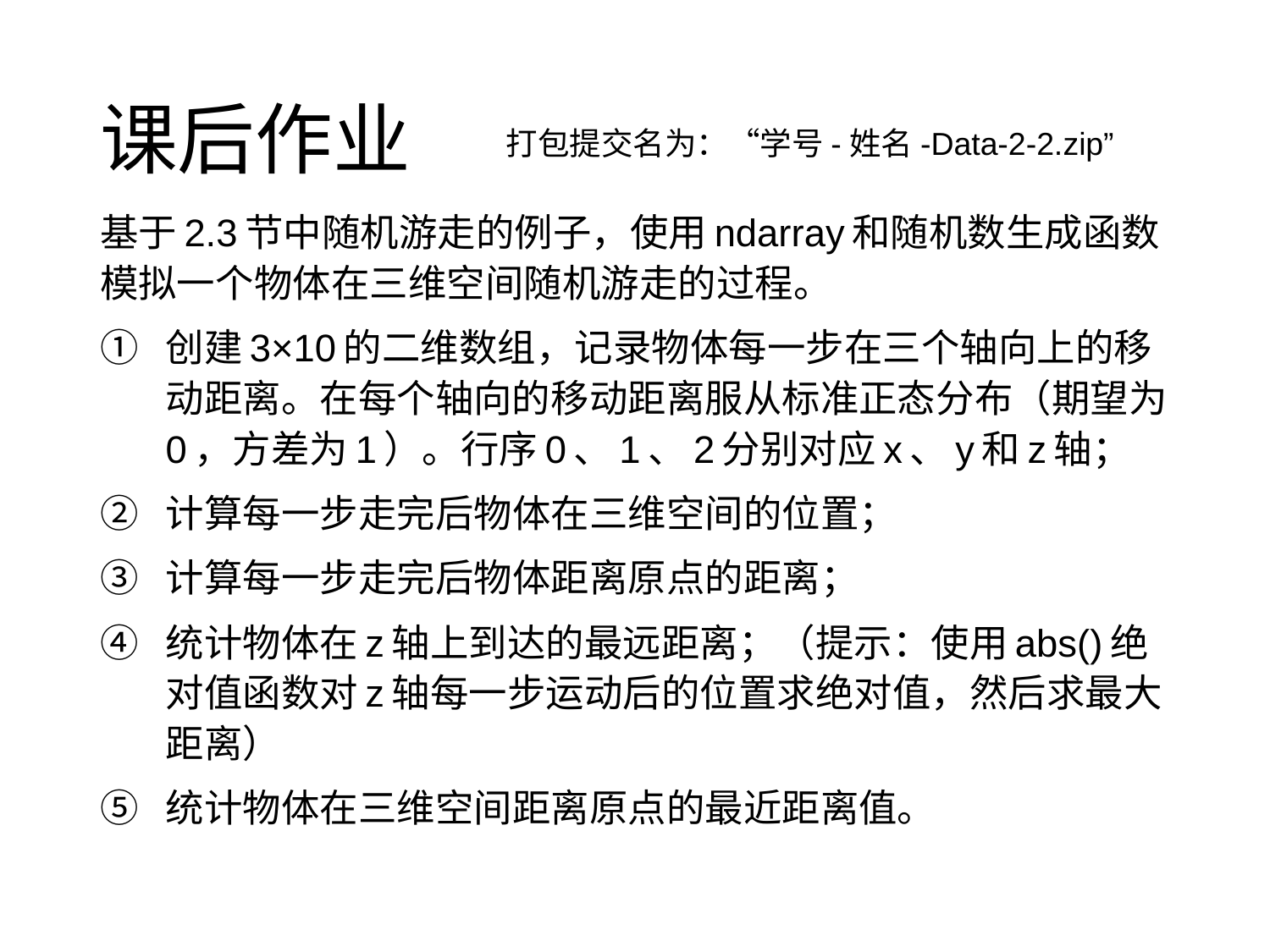

# 课后作业
打包提交名为：“学号-姓名-Data-2-2.zip”
基于2.3节中随机游走的例子，使用ndarray和随机数生成函数模拟一个物体在三维空间随机游走的过程。
创建3×10的二维数组，记录物体每一步在三个轴向上的移动距离。在每个轴向的移动距离服从标准正态分布（期望为0，方差为1）。行序0、1、2分别对应x、y和z轴；
计算每一步走完后物体在三维空间的位置；
计算每一步走完后物体距离原点的距离；
统计物体在z轴上到达的最远距离；（提示：使用abs()绝对值函数对z轴每一步运动后的位置求绝对值，然后求最大距离）
统计物体在三维空间距离原点的最近距离值。